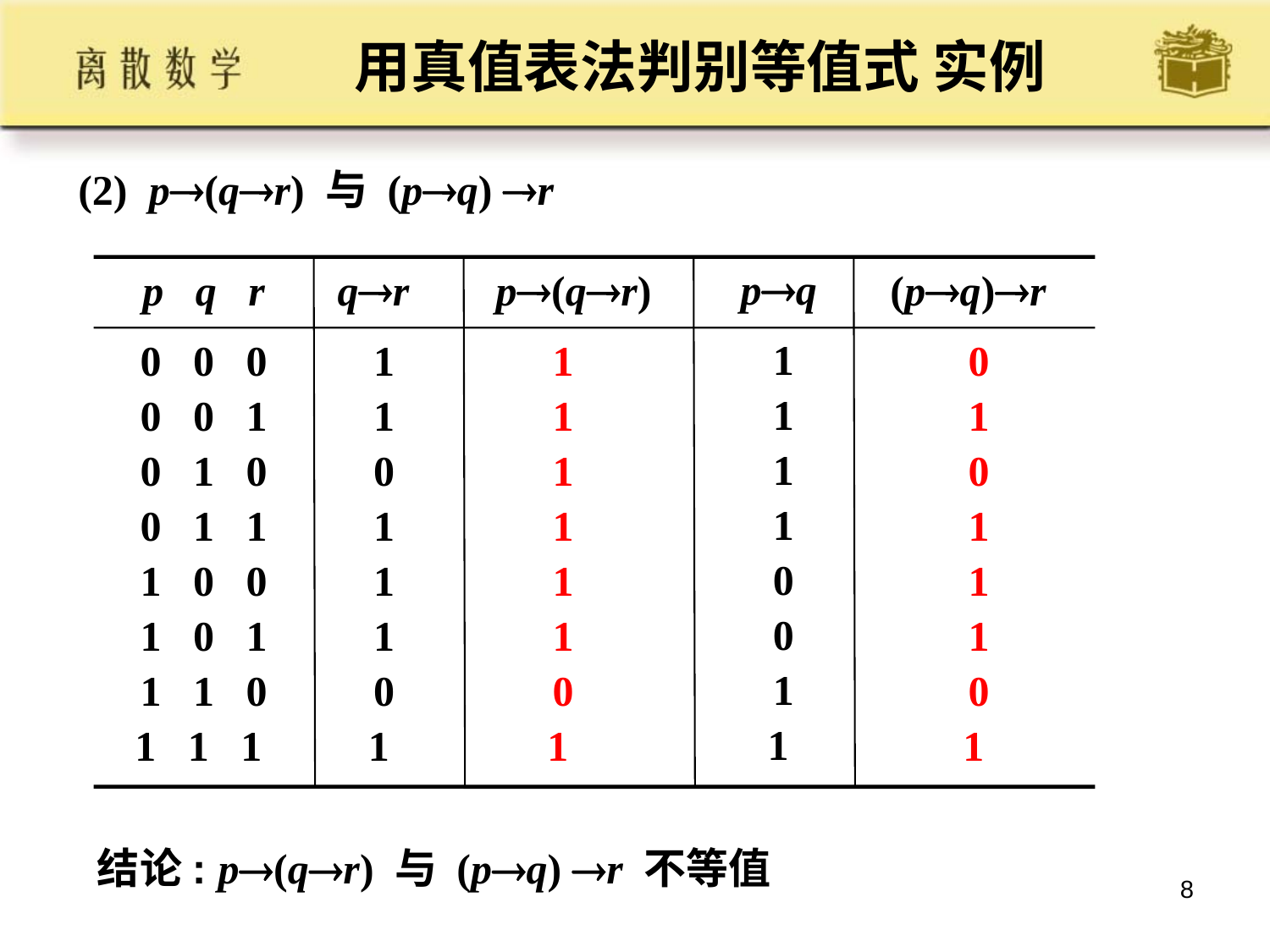

# 用真值表法判别等值式 实例
 (2)  p→(q→r) 与 (p→q) →r
p→q
p   q   r

q→r

p→(q→r)

(p→q)→r

1
1
1
1
0
0
1
1
0   0   0
0   0   1
0   1   0
0   1   1
1   0   0
1   0   1
1   1   0
1   1   1

1
1
0
1
1
1
0
1
1
1
1
1
1
1
0
1
0
1
0
1
1
1
0
1

结论: p→(q→r) 与 (p→q) →r 不等值
8